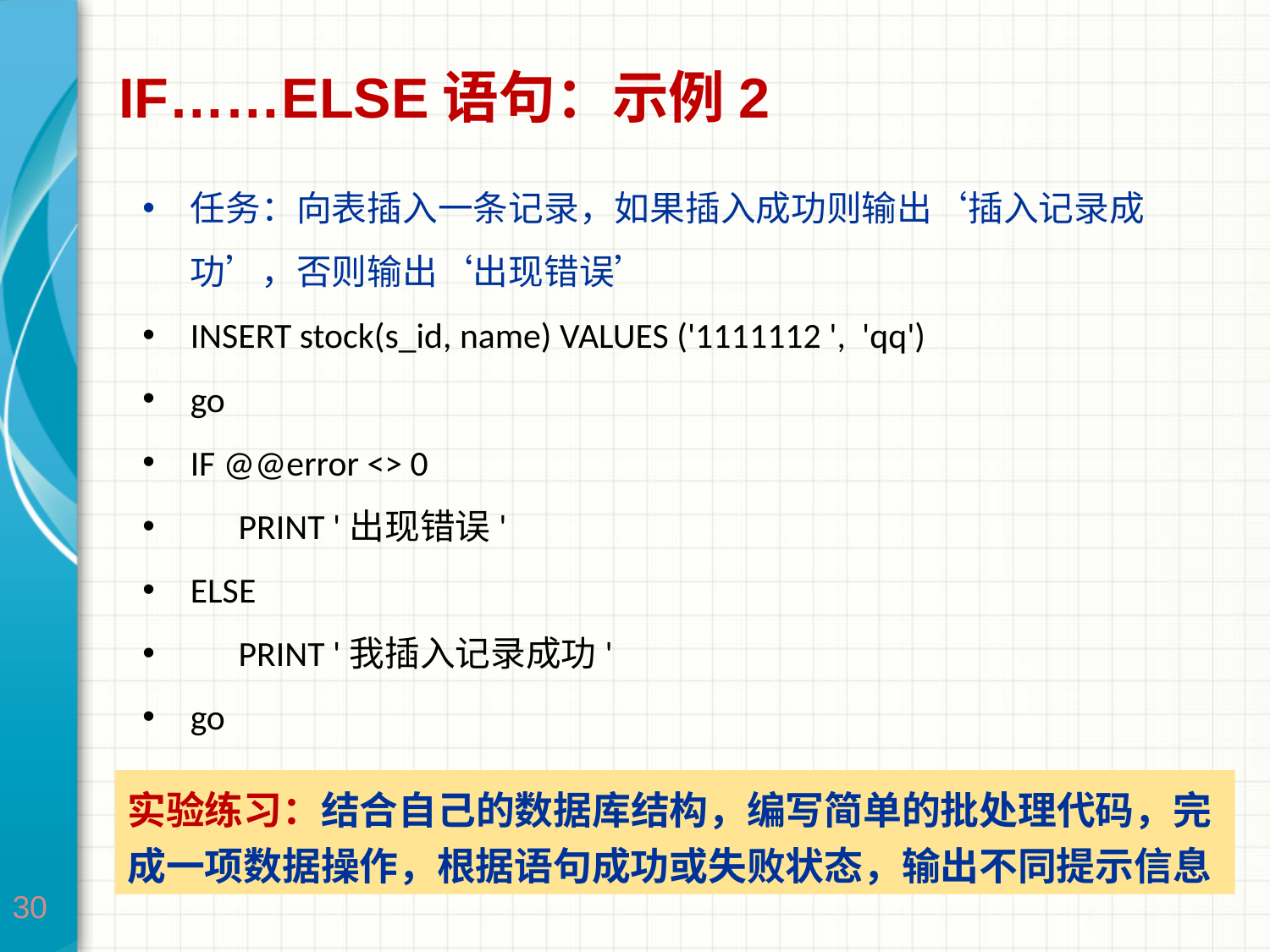

# IF……ELSE语句：示例2
任务：向表插入一条记录，如果插入成功则输出‘插入记录成功’，否则输出‘出现错误’
INSERT stock(s_id, name) VALUES ('1111112 ',  'qq')
go
IF @@error <> 0
      PRINT '出现错误'
ELSE
      PRINT '我插入记录成功'
go
实验练习：结合自己的数据库结构，编写简单的批处理代码，完成一项数据操作，根据语句成功或失败状态，输出不同提示信息
30